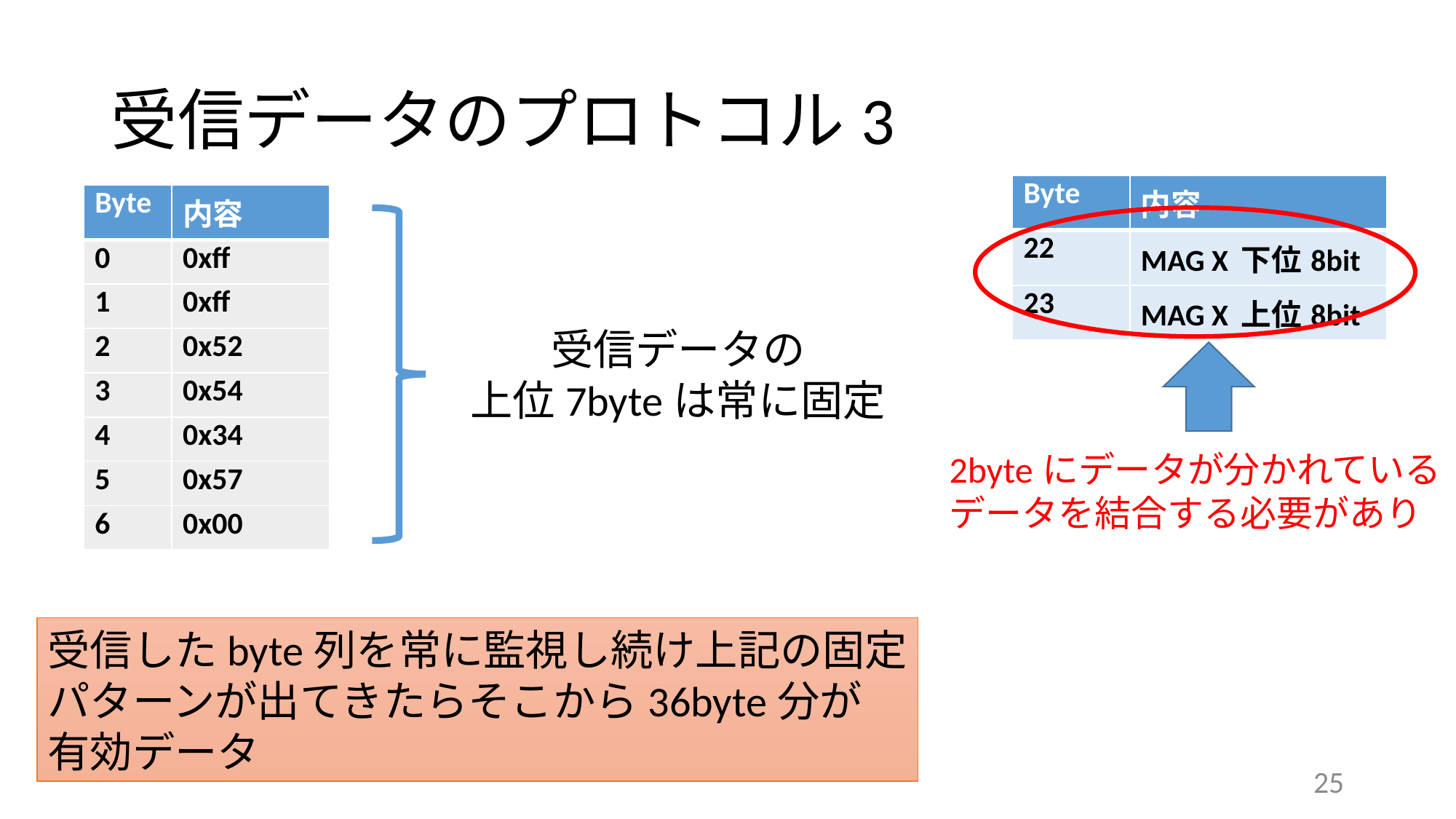

# 受信データのプロトコル3
| Byte | 内容 |
| --- | --- |
| 22 | MAG X 下位8bit |
| 23 | MAG X 上位8bit |
| Byte | 内容 |
| --- | --- |
| 0 | 0xff |
| 1 | 0xff |
| 2 | 0x52 |
| 3 | 0x54 |
| 4 | 0x34 |
| 5 | 0x57 |
| 6 | 0x00 |

受信データの
上位7byteは常に固定

2byteにデータが分かれている
データを結合する必要があり
受信したbyte列を常に監視し続け上記の固定
パターンが出てきたらそこから36byte分が
有効データ
25